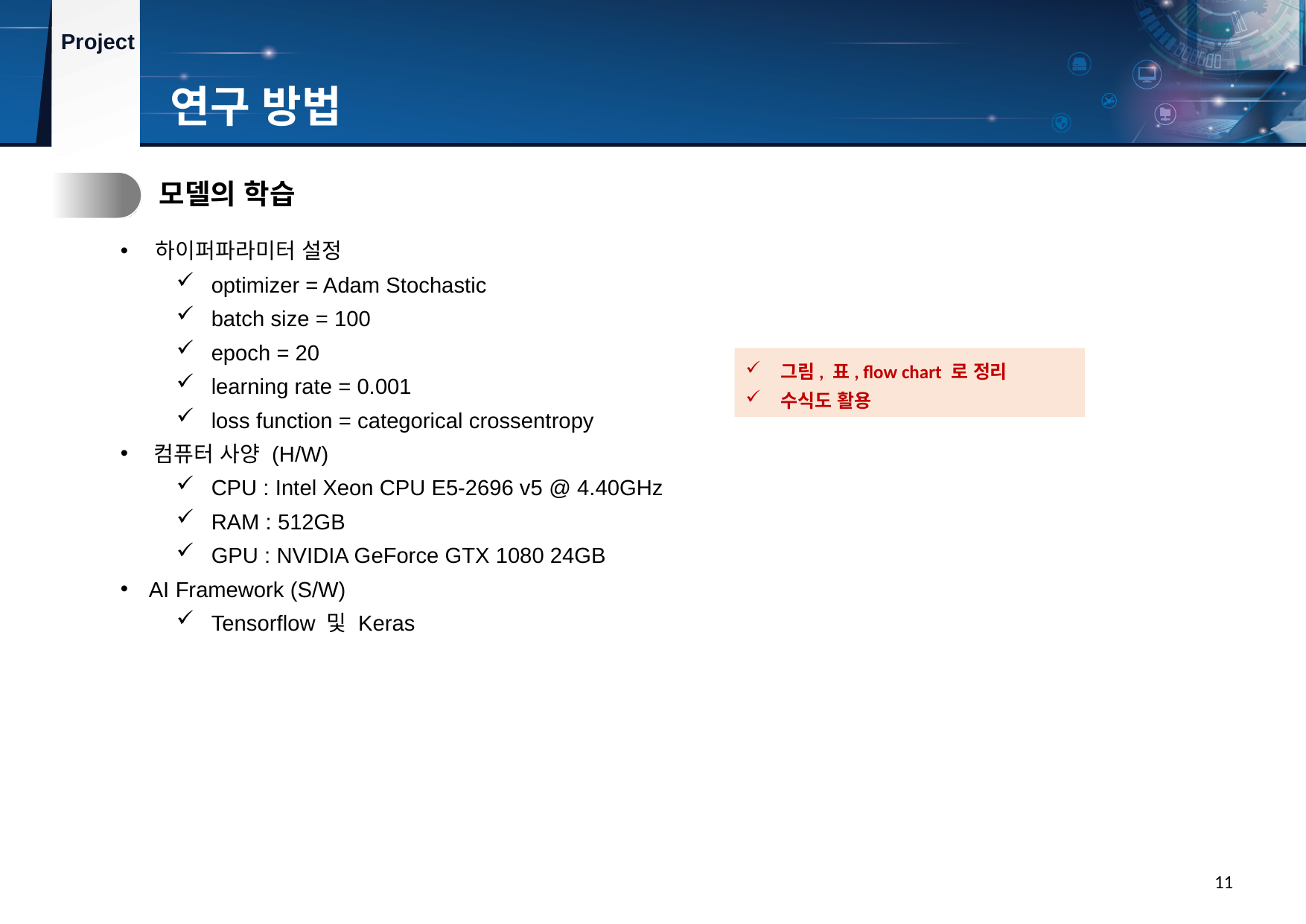

연구 방법

4.
모델의 학습
하이퍼파라미터 설정
optimizer = Adam Stochastic
batch size = 100
epoch = 20
learning rate = 0.001
loss function = categorical crossentropy
 컴퓨터 사양 (H/W)
CPU : Intel Xeon CPU E5-2696 v5 @ 4.40GHz
RAM : 512GB
GPU : NVIDIA GeForce GTX 1080 24GB
 AI Framework (S/W)
Tensorflow 및 Keras
그림, 표, flow chart 로 정리
수식도 활용
11